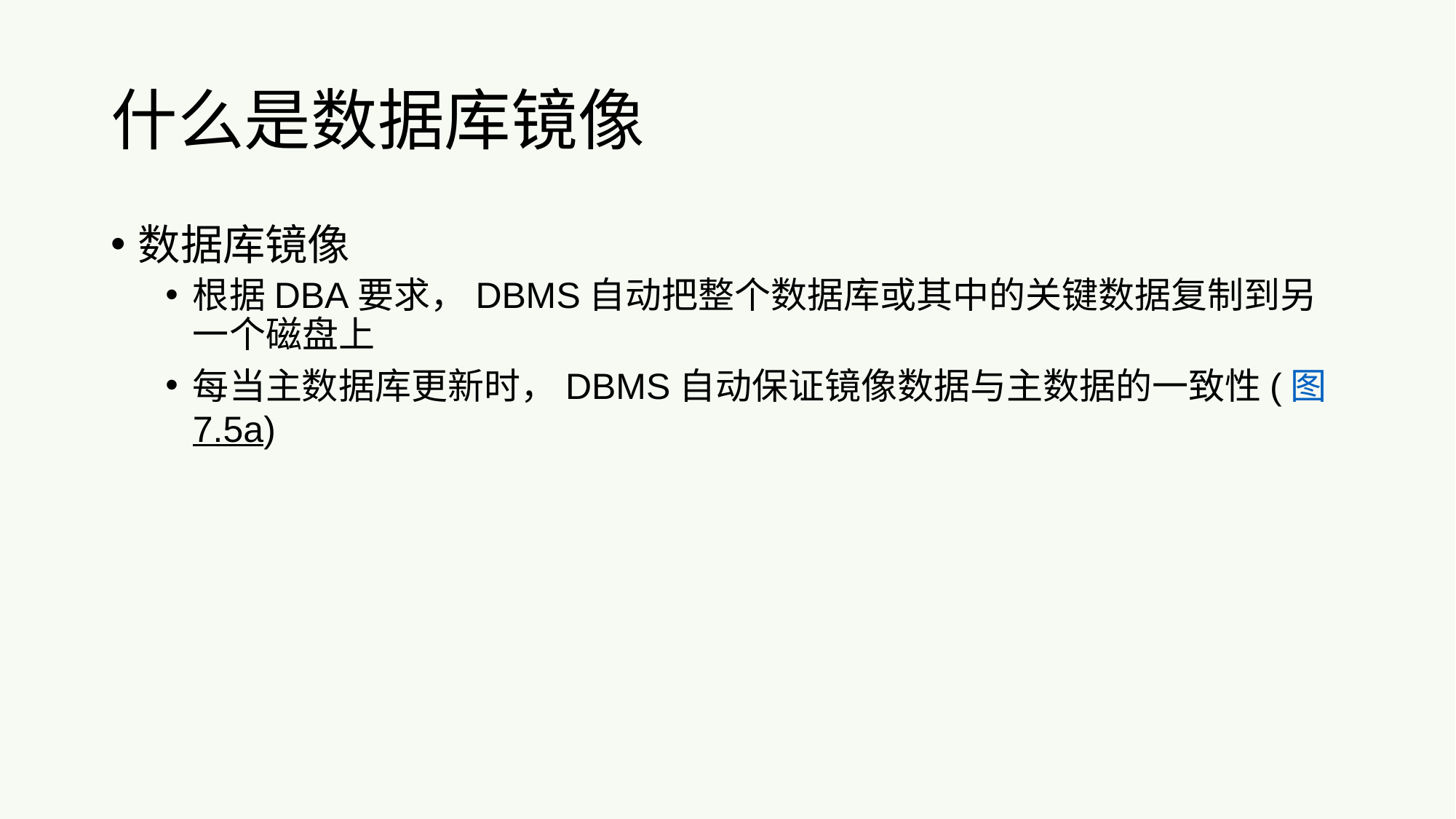

# 什么是数据库镜像
数据库镜像
根据DBA要求，DBMS自动把整个数据库或其中的关键数据复制到另一个磁盘上
每当主数据库更新时，DBMS自动保证镜像数据与主数据的一致性(图7.5a)